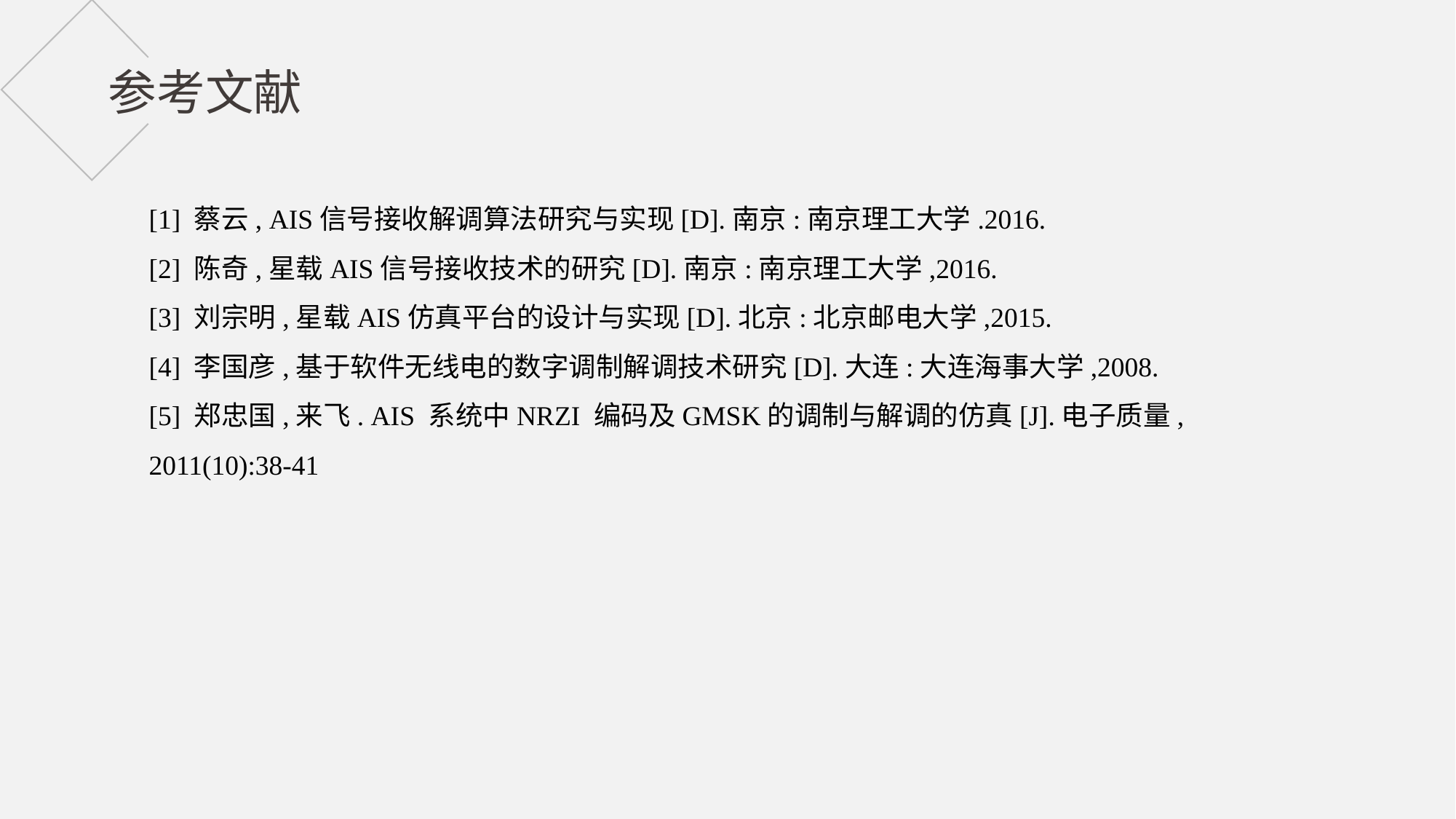

参考文献
[1] 蔡云, AIS信号接收解调算法研究与实现[D].南京:南京理工大学.2016.
[2] 陈奇,星载AIS信号接收技术的研究[D].南京:南京理工大学,2016.
[3] 刘宗明,星载AIS仿真平台的设计与实现[D].北京:北京邮电大学,2015.
[4] 李国彦,基于软件无线电的数字调制解调技术研究[D].大连:大连海事大学,2008.
[5] 郑忠国,来飞. AIS 系统中NRZI 编码及GMSK的调制与解调的仿真[J].电子质量, 2011(10):38-41